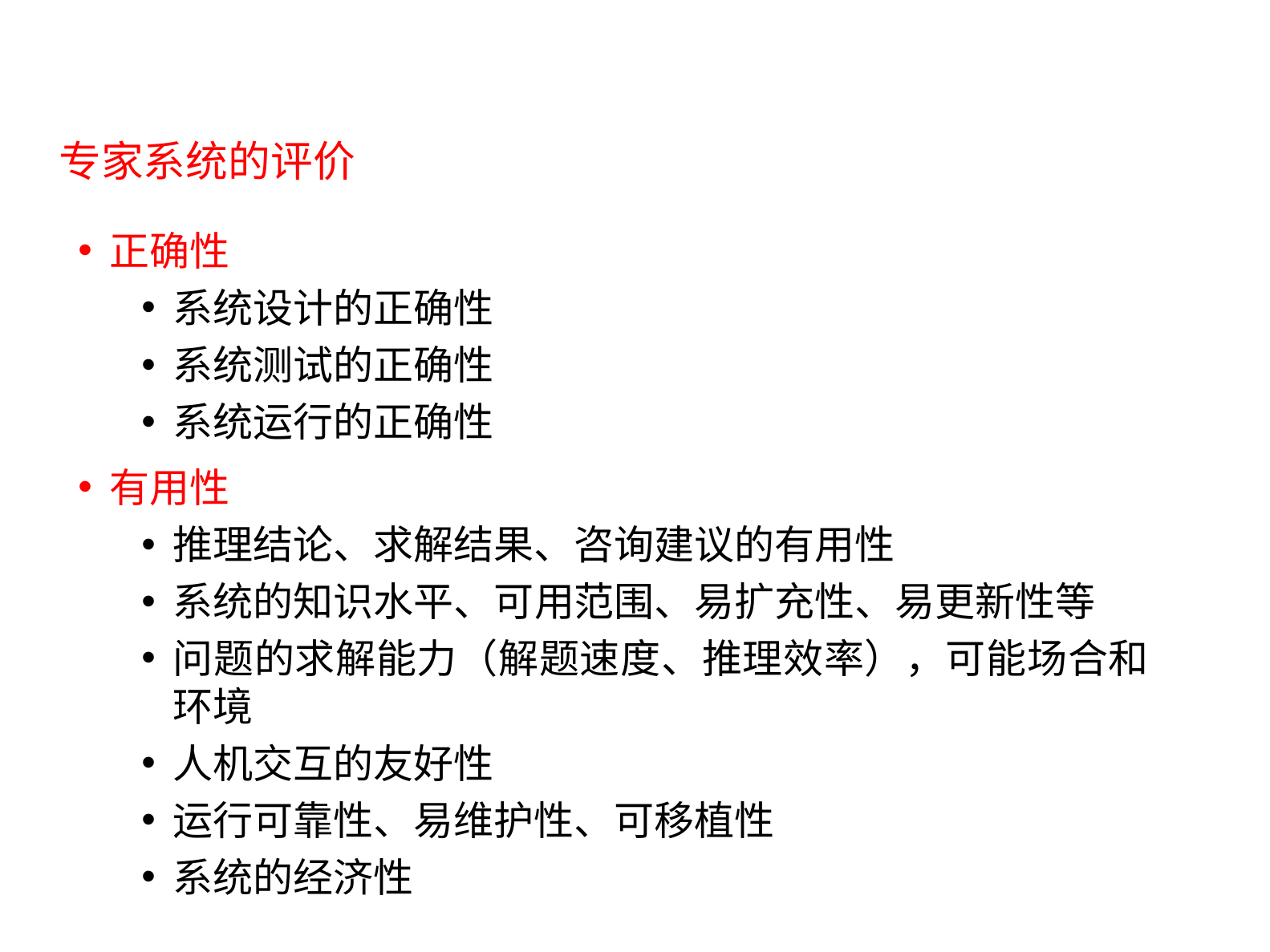

# 专家系统的评价
正确性
系统设计的正确性
系统测试的正确性
系统运行的正确性
有用性
推理结论、求解结果、咨询建议的有用性
系统的知识水平、可用范围、易扩充性、易更新性等
问题的求解能力（解题速度、推理效率），可能场合和环境
人机交互的友好性
运行可靠性、易维护性、可移植性
系统的经济性